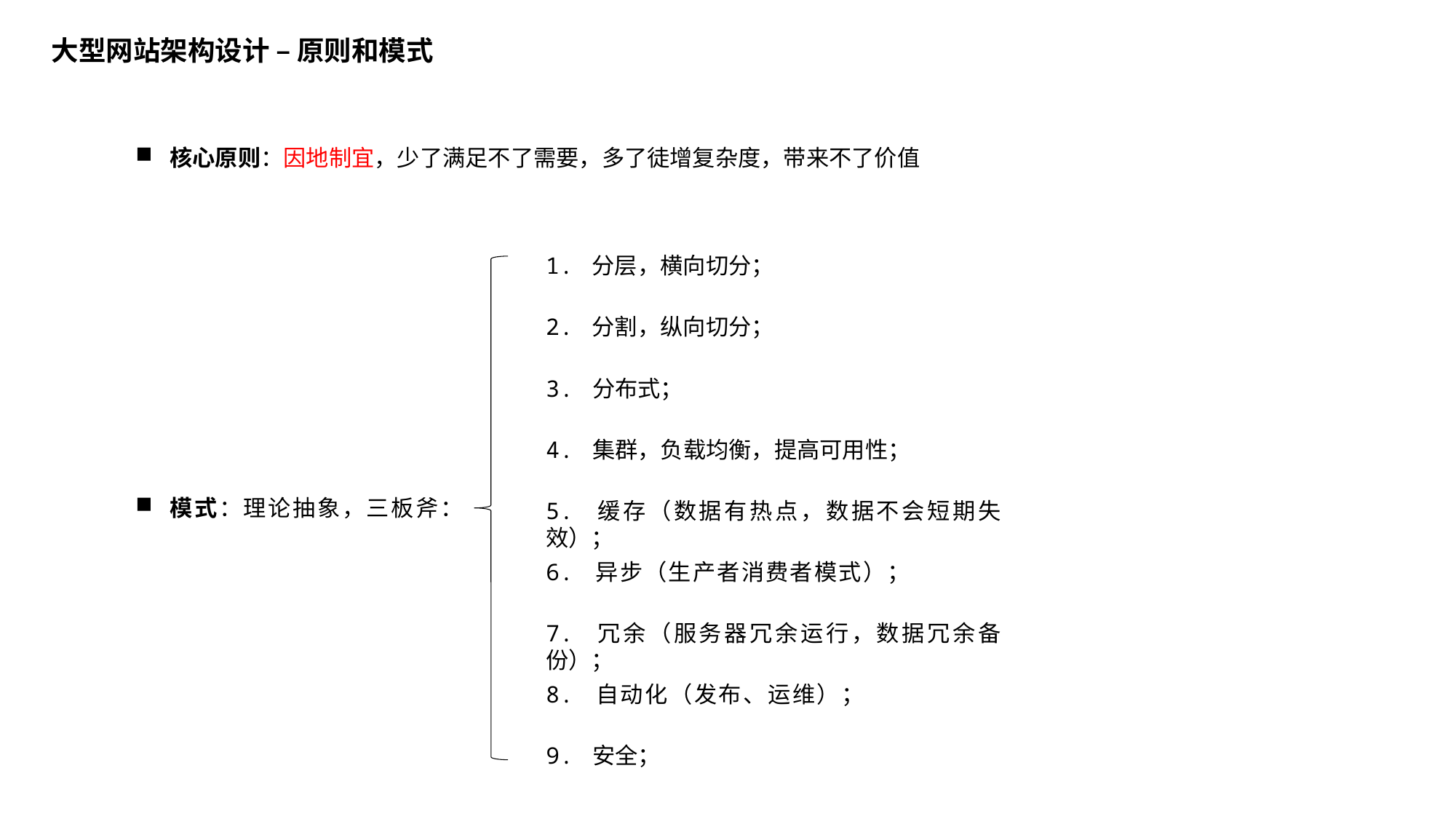

大型网站架构设计 – 原则和模式
核心原则：因地制宜，少了满足不了需要，多了徒增复杂度，带来不了价值
1. 分层，横向切分；

2. 分割，纵向切分；
3. 分布式；
4. 集群，负载均衡，提高可用性；
模式：理论抽象，三板斧：
5. 缓存（数据有热点，数据不会短期失效）；
6. 异步（生产者消费者模式）；
7. 冗余（服务器冗余运行，数据冗余备份）；
8. 自动化（发布、运维）；
9. 安全；